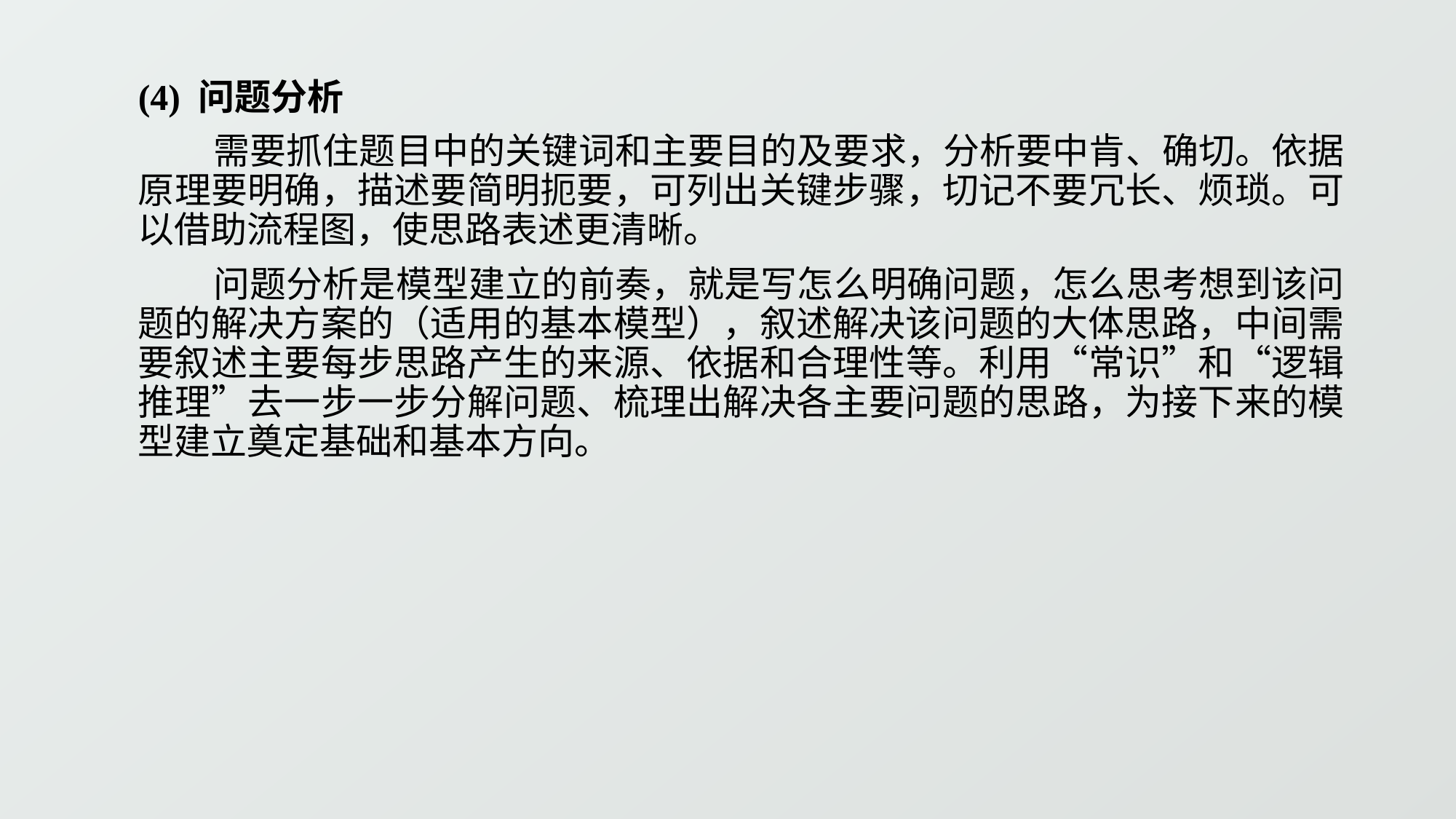

(4) 问题分析
        需要抓住题目中的关键词和主要目的及要求，分析要中肯、确切。依据原理要明确，描述要简明扼要，可列出关键步骤，切记不要冗长、烦琐。可以借助流程图，使思路表述更清晰。
        问题分析是模型建立的前奏，就是写怎么明确问题，怎么思考想到该问题的解决方案的（适用的基本模型），叙述解决该问题的大体思路，中间需要叙述主要每步思路产生的来源、依据和合理性等。利用“常识”和“逻辑推理”去一步一步分解问题、梳理出解决各主要问题的思路，为接下来的模型建立奠定基础和基本方向。